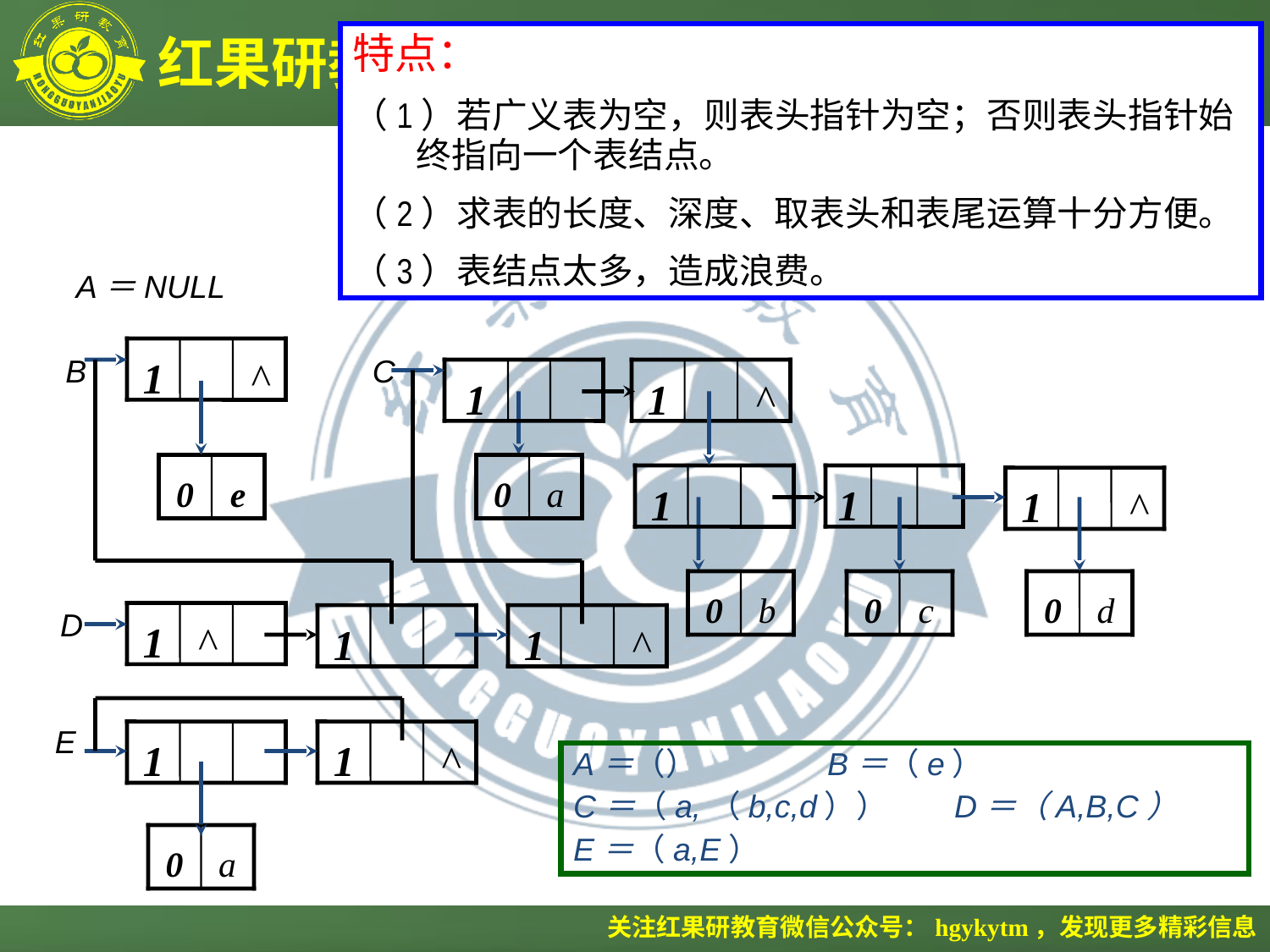

特点：
（1）若广义表为空，则表头指针为空；否则表头指针始终指向一个表结点。
（2）求表的长度、深度、取表头和表尾运算十分方便。
（3）表结点太多，造成浪费。
示例
A＝NULL
B
1

^

0

e

C
1

1

^

0

a

1

1

1

^

0

b

0

c

0

d

D
1

^

1

1

^

E
1

1

^

0

a

A＝（）	    	B＝（e）
C＝（a,（b,c,d））  	D＝（A,B,C）
E＝（a,E）